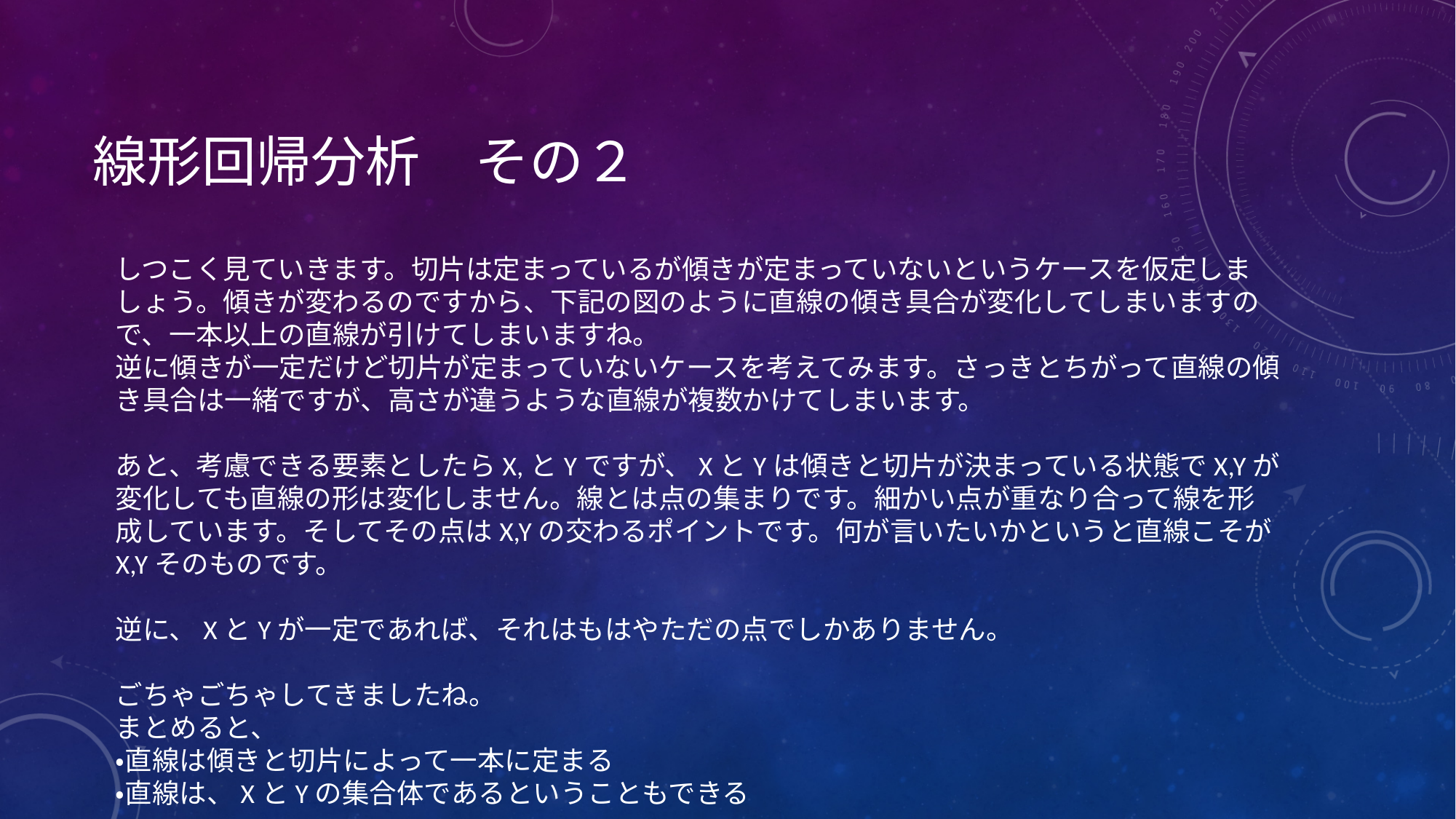

# 線形回帰分析　その２
しつこく見ていきます。切片は定まっているが傾きが定まっていないというケースを仮定しましょう。傾きが変わるのですから、下記の図のように直線の傾き具合が変化してしまいますので、一本以上の直線が引けてしまいますね。
逆に傾きが一定だけど切片が定まっていないケースを考えてみます。さっきとちがって直線の傾き具合は一緒ですが、高さが違うような直線が複数かけてしまいます。

あと、考慮できる要素としたらX,とYですが、XとYは傾きと切片が決まっている状態でX,Yが変化しても直線の形は変化しません。線とは点の集まりです。細かい点が重なり合って線を形成しています。そしてその点はX,Yの交わるポイントです。何が言いたいかというと直線こそがX,Yそのものです。

逆に、XとYが一定であれば、それはもはやただの点でしかありません。

ごちゃごちゃしてきましたね。
まとめると、
・直線は傾きと切片によって一本に定まる
・直線は、XとYの集合体であるということもできる